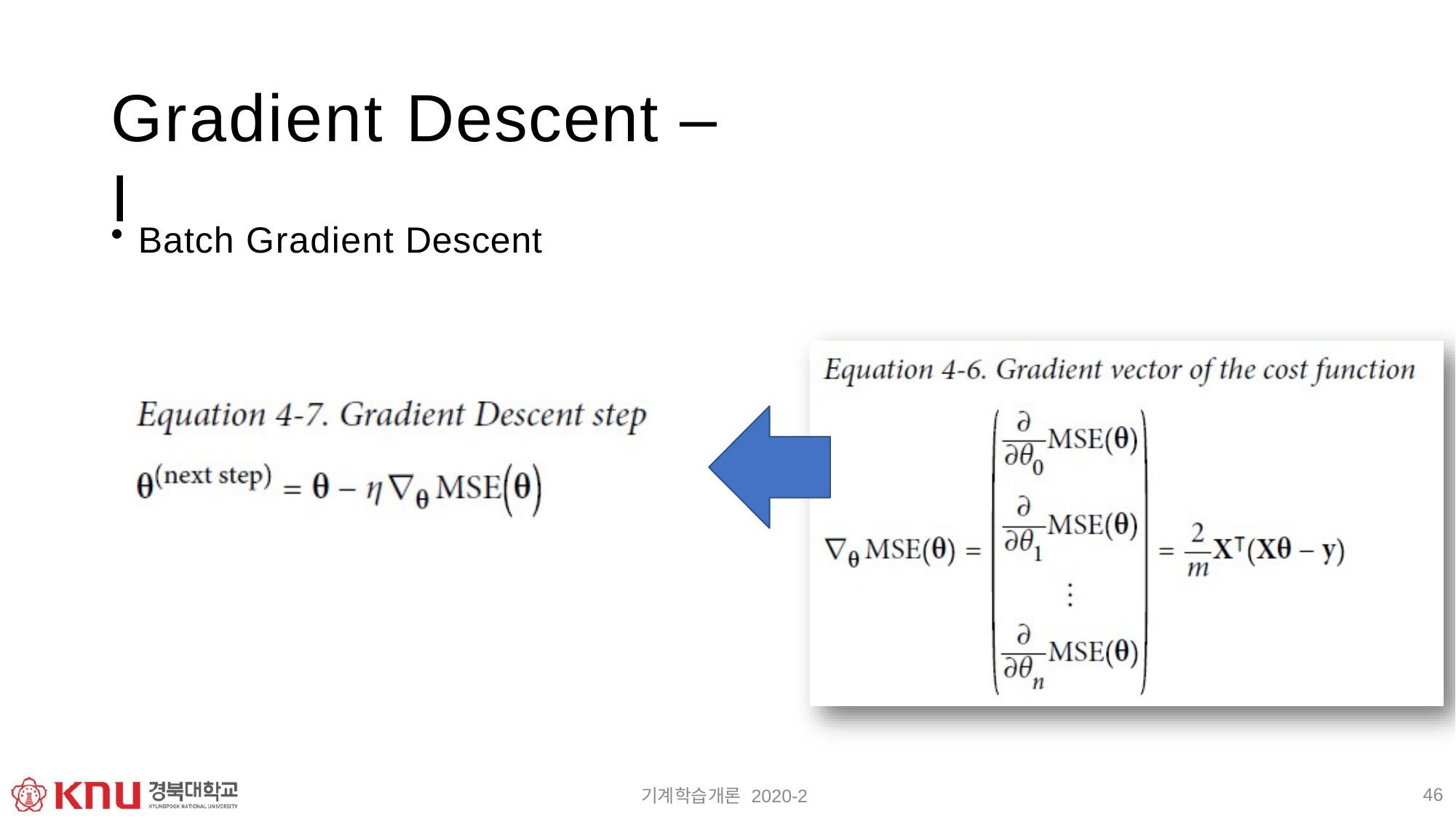

# Gradient Descent – I
Batch Gradient Descent

46
기계학습개론 2020-2